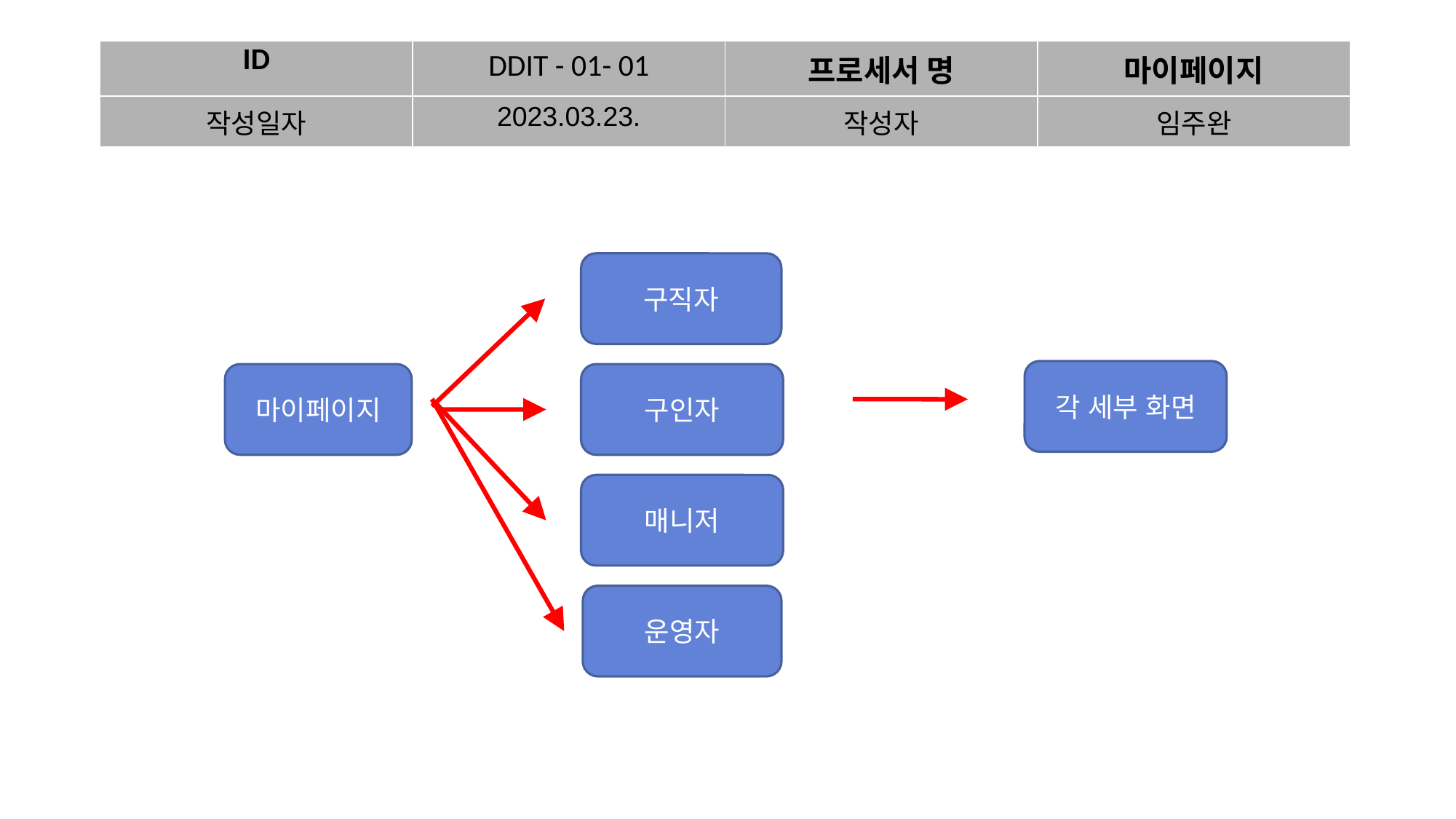

| ID | DDIT - 01- 01 | 프로세서 명 | 마이페이지 |
| --- | --- | --- | --- |
| 작성일자 | 2023.03.23. | 작성자 | 임주완 |
구직자
각 세부 화면
마이페이지
구인자
매니저
운영자